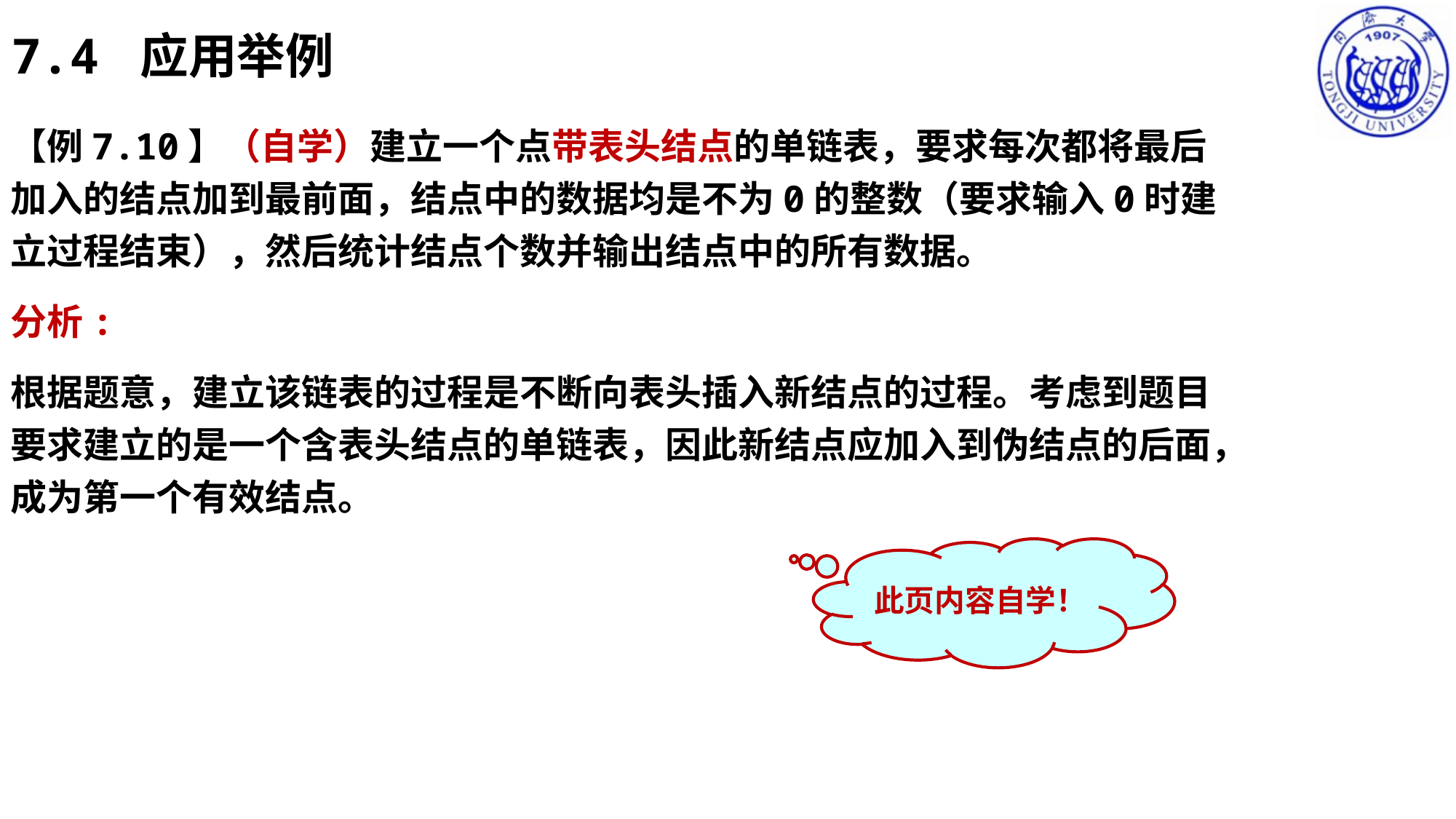

7.4 应用举例
【例7.10】（自学）建立一个点带表头结点的单链表，要求每次都将最后加入的结点加到最前面，结点中的数据均是不为0的整数（要求输入0时建立过程结束），然后统计结点个数并输出结点中的所有数据。
分析:
根据题意，建立该链表的过程是不断向表头插入新结点的过程。考虑到题目要求建立的是一个含表头结点的单链表，因此新结点应加入到伪结点的后面，成为第一个有效结点。
此页内容自学！